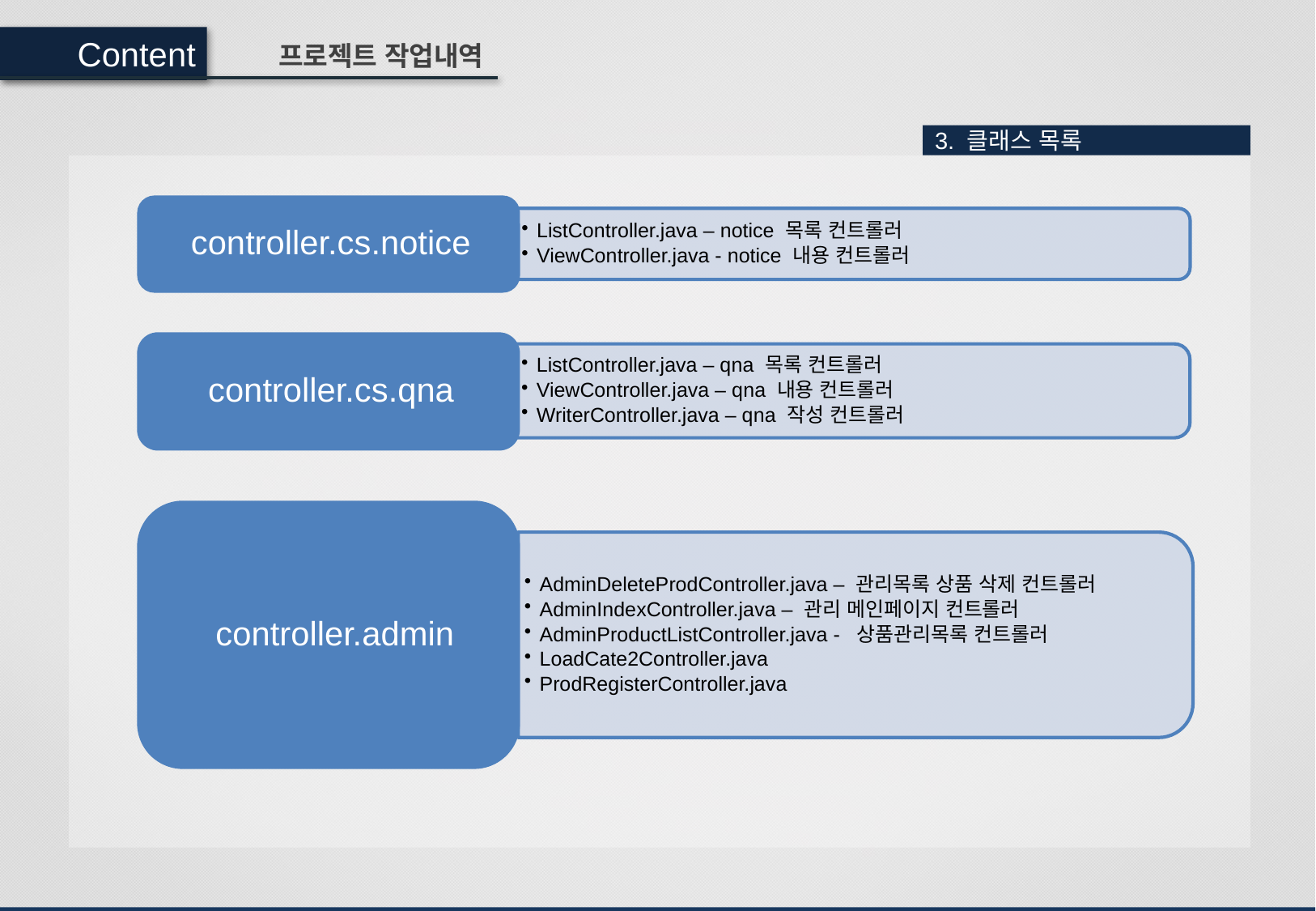

Content
프로젝트 작업내역
3. 클래스 목록

ListController.java – notice 목록 컨트롤러
ViewController.java - notice 내용 컨트롤러
controller.cs.notice
ListController.java – qna 목록 컨트롤러
ViewController.java – qna 내용 컨트롤러
WriterController.java – qna 작성 컨트롤러
controller.cs.qna
AdminDeleteProdController.java – 관리목록 상품 삭제 컨트롤러
AdminIndexController.java – 관리 메인페이지 컨트롤러
AdminProductListController.java -  상품관리목록 컨트롤러
LoadCate2Controller.java
ProdRegisterController.java
controller.admin